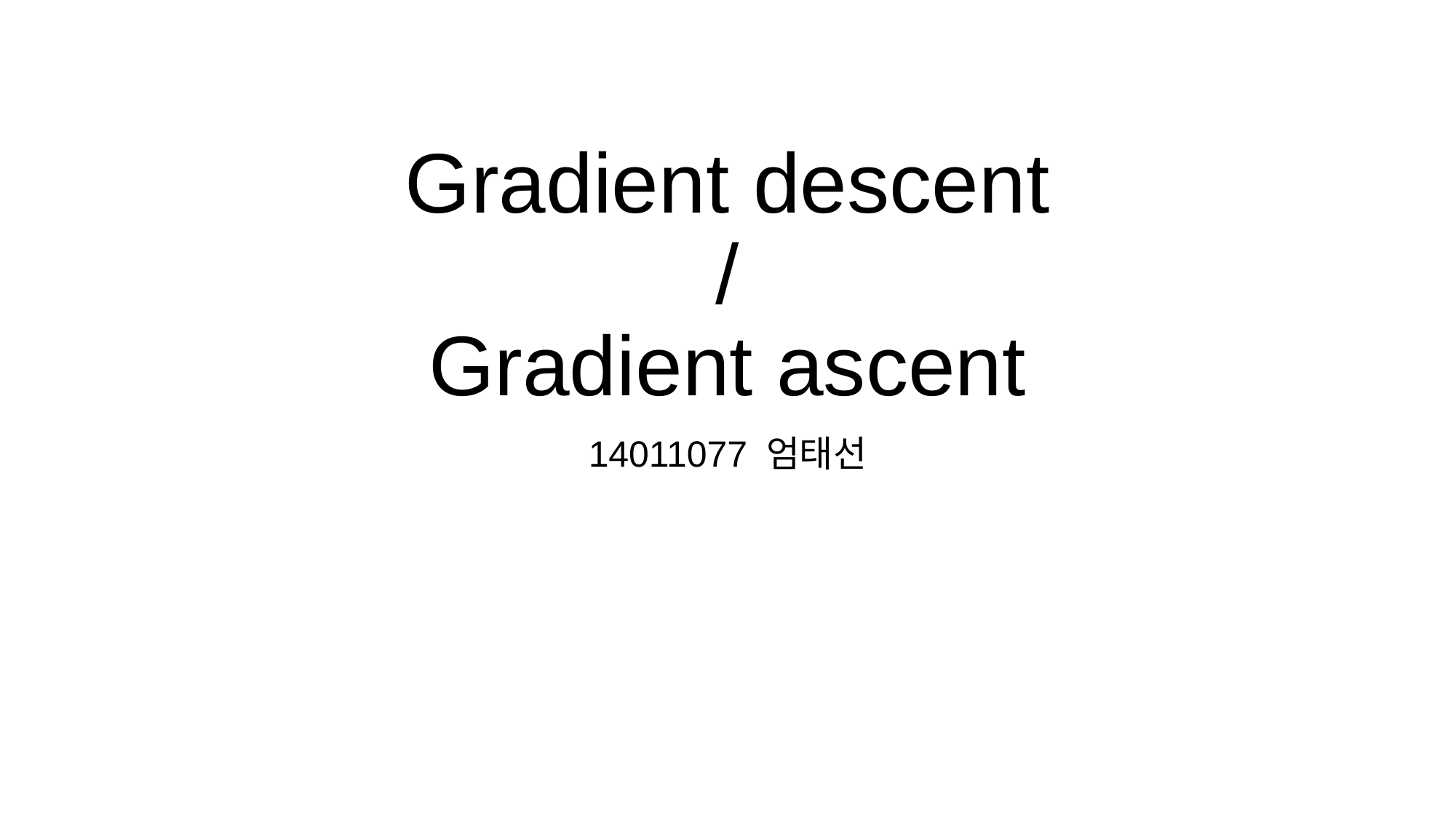

# Gradient descent / Gradient ascent
14011077 엄태선